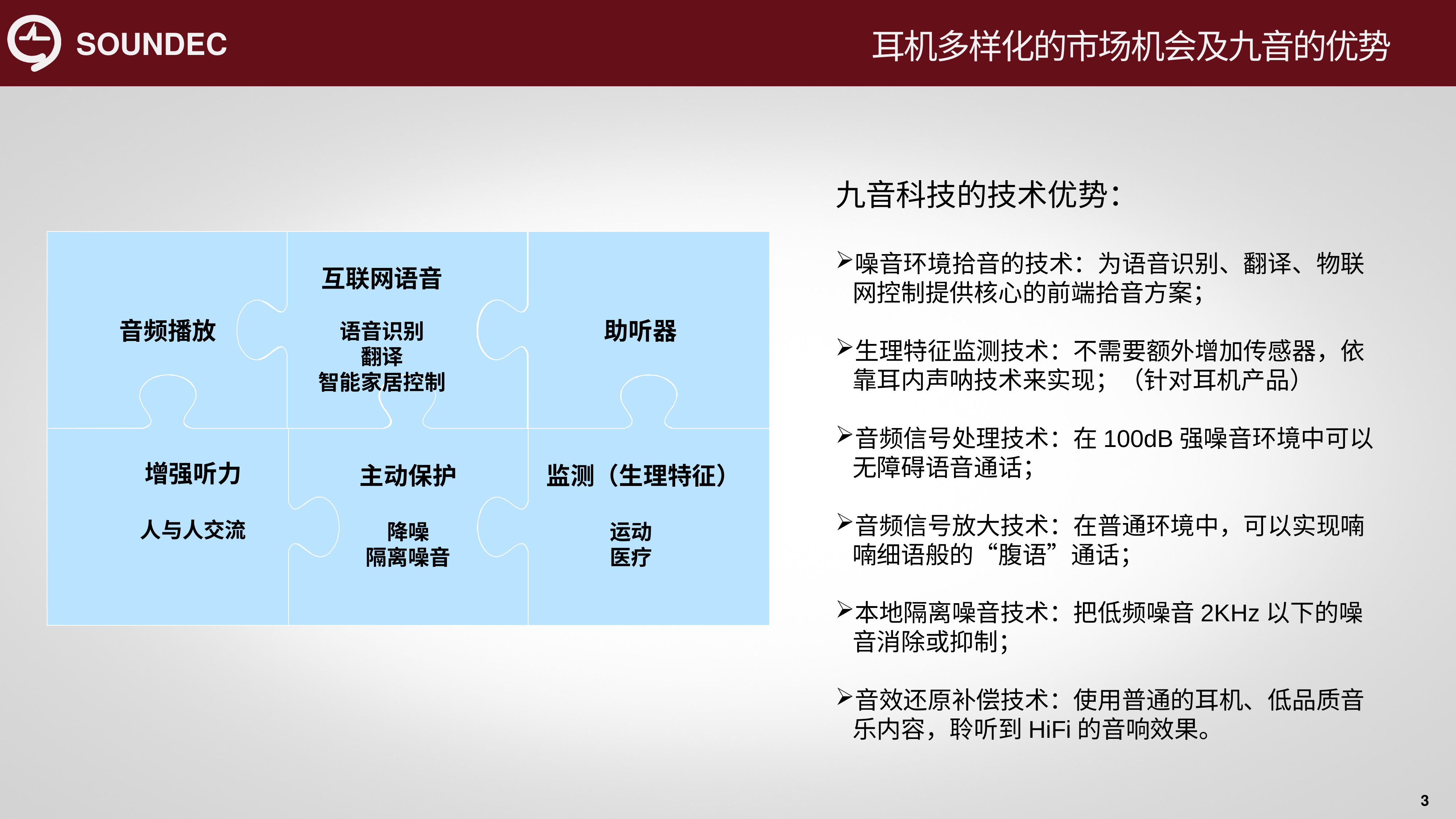

耳机多样化的市场机会及九音的优势
九音科技的技术优势：

噪音环境拾音的技术：为语音识别、翻译、物联网控制提供核心的前端拾音方案；

生理特征监测技术：不需要额外增加传感器，依靠耳内声呐技术来实现；（针对耳机产品）

音频信号处理技术：在100dB强噪音环境中可以无障碍语音通话；

音频信号放大技术：在普通环境中，可以实现喃喃细语般的“腹语”通话；

本地隔离噪音技术：把低频噪音2KHz以下的噪音消除或抑制；

音效还原补偿技术：使用普通的耳机、低品质音乐内容，聆听到HiFi的音响效果。
音频播放

互联网语音

语音识别
翻译
智能家居控制
     助听器
增强听力

人与人交流

主动保护

降噪
隔离噪音

      监测（生理特征）

  运动
  医疗
3